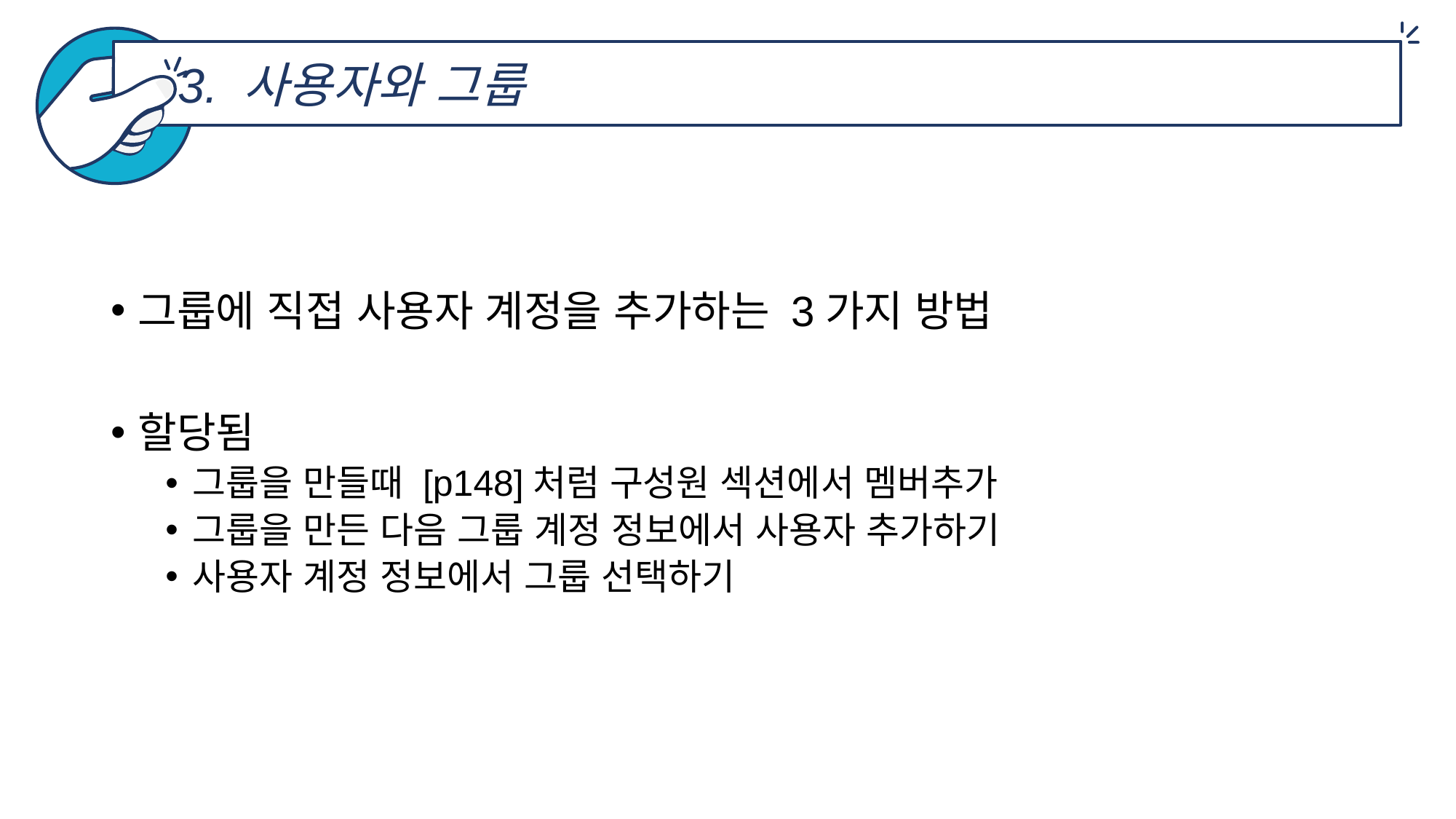

3. 사용자와 그룹

그룹에 직접 사용자 계정을 추가하는 3가지 방법

할당됨
그룹을 만들때 [p148]처럼 구성원 섹션에서 멤버추가
그룹을 만든 다음 그룹 계정 정보에서 사용자 추가하기
사용자 계정 정보에서 그룹 선택하기